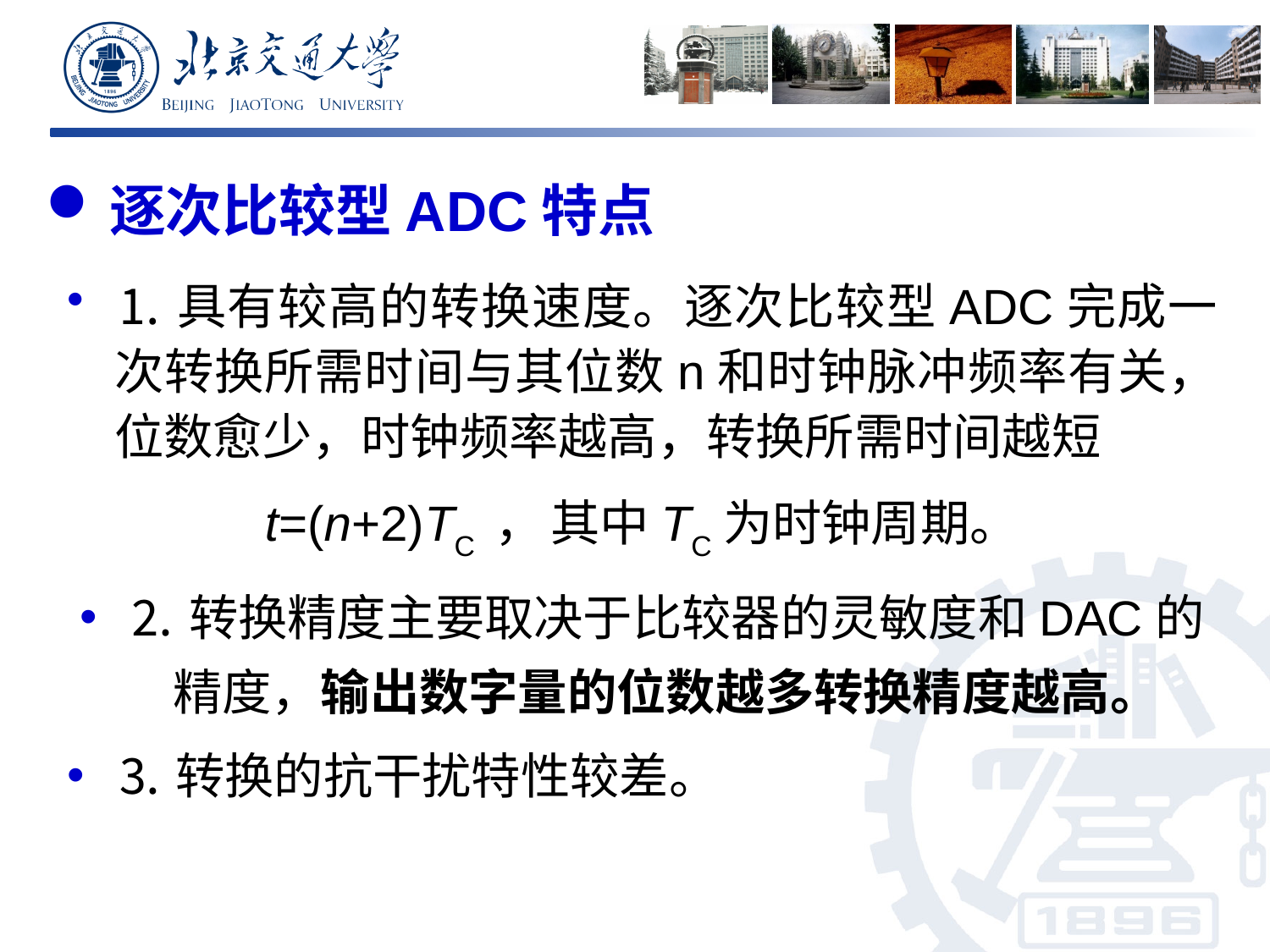

逐次比较型ADC特点
⒈具有较高的转换速度。逐次比较型ADC完成一次转换所需时间与其位数n和时钟脉冲频率有关，位数愈少，时钟频率越高，转换所需时间越短
t=(n+2)TC ， 其中TC为时钟周期。
⒉转换精度主要取决于比较器的灵敏度和DAC的精度，输出数字量的位数越多转换精度越高。
⒊转换的抗干扰特性较差。